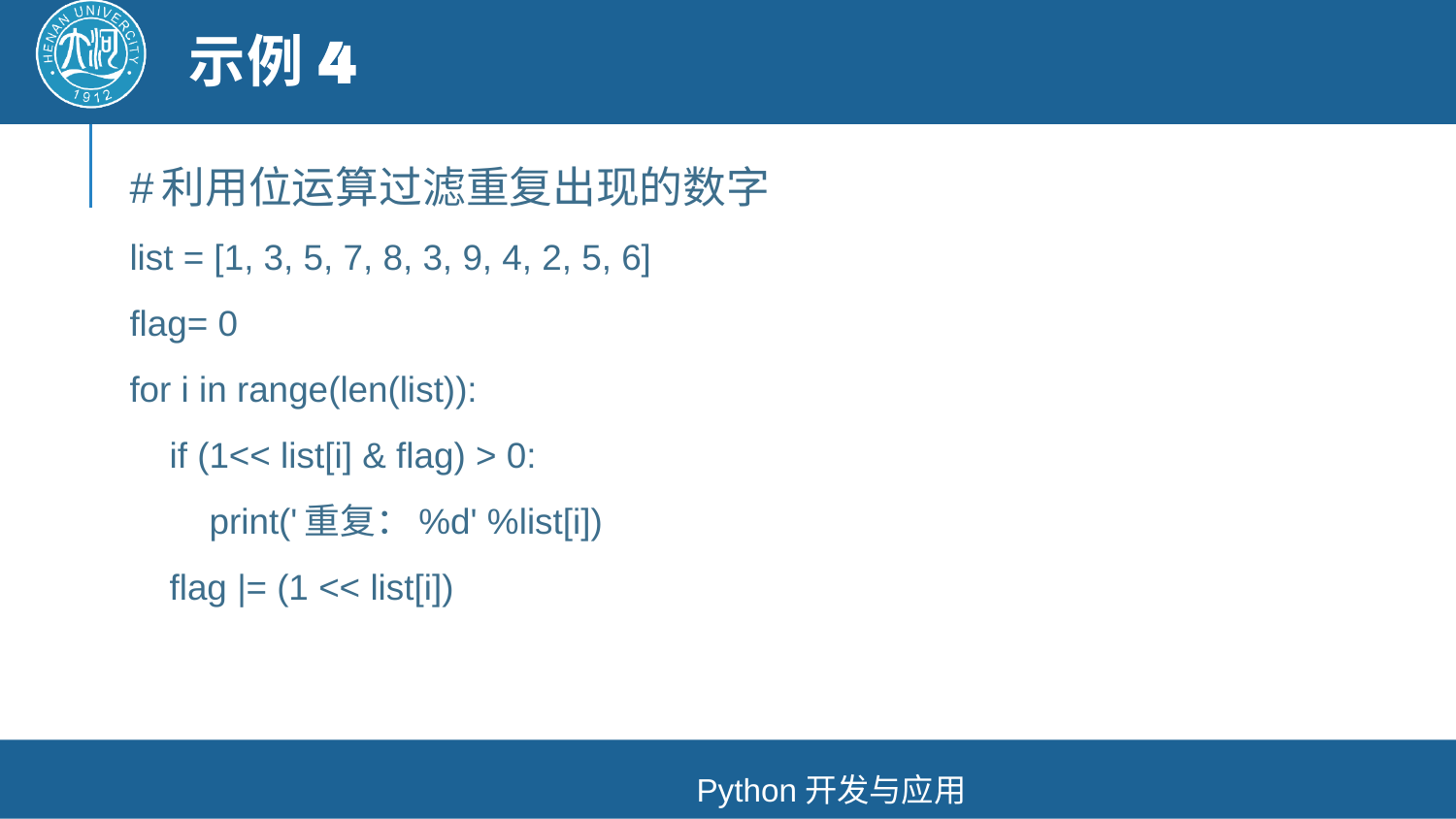

# 示例4
#利用位运算过滤重复出现的数字
list = [1, 3, 5, 7, 8, 3, 9, 4, 2, 5, 6]
flag= 0
for i in range(len(list)):
    if (1<< list[i] & flag) > 0:
        print('重复：%d' %list[i])
    flag |= (1 << list[i])

Python开发与应用
72